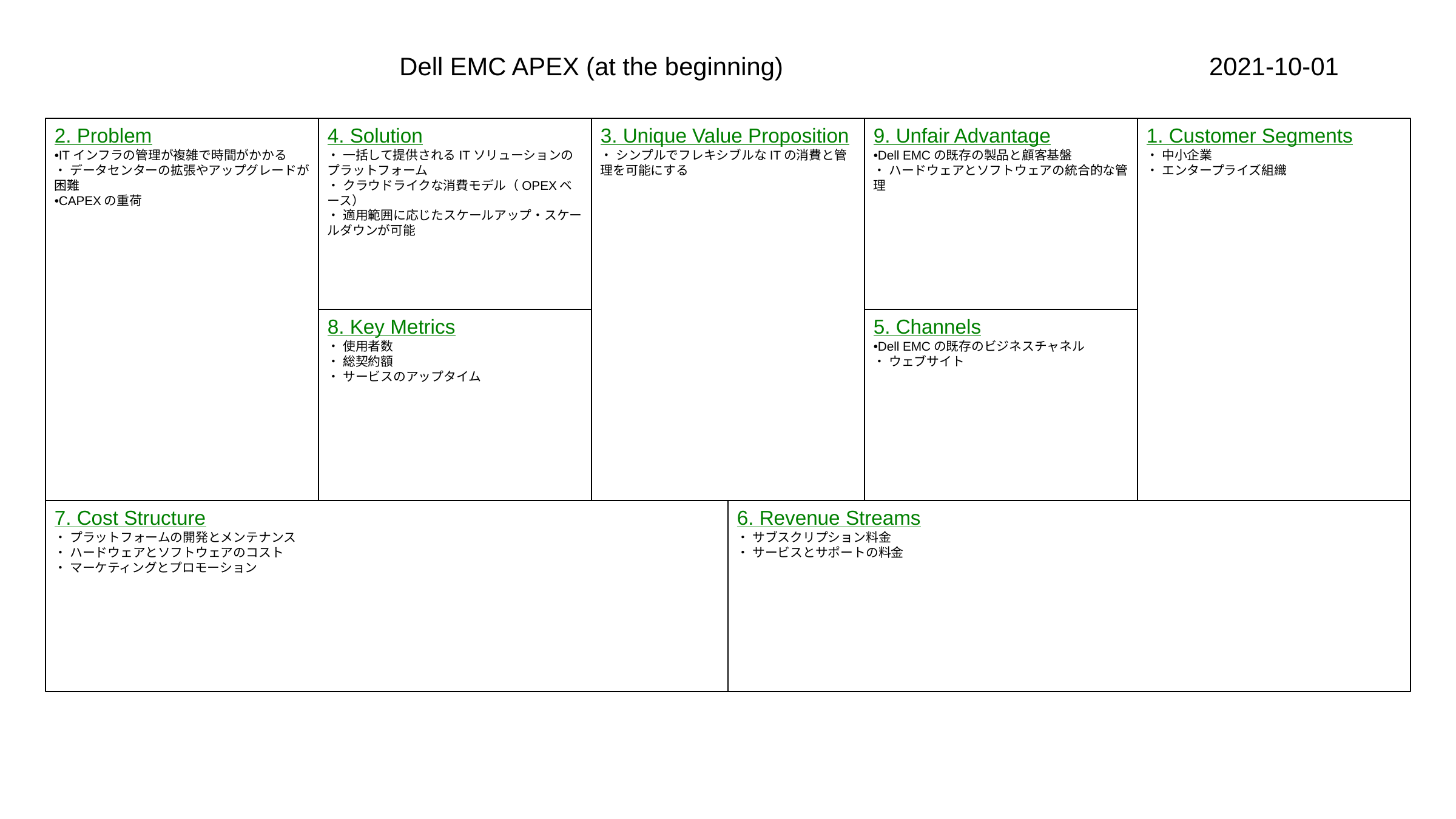

Dell EMC APEX (at the beginning)
2021-10-01
2. Problem
•ITインフラの管理が複雑で時間がかかる
•データセンターの拡張やアップグレードが困難
•CAPEXの重荷
4. Solution
•一括して提供されるITソリューションのプラットフォーム
•クラウドライクな消費モデル（OPEXベース）
•適用範囲に応じたスケールアップ・スケールダウンが可能
3. Unique Value Proposition
•シンプルでフレキシブルなITの消費と管理を可能にする
9. Unfair Advantage
•Dell EMCの既存の製品と顧客基盤
•ハードウェアとソフトウェアの統合的な管理
1. Customer Segments
•中小企業
•エンタープライズ組織
8. Key Metrics
•使用者数
•総契約額
•サービスのアップタイム
5. Channels
•Dell EMCの既存のビジネスチャネル
•ウェブサイト
7. Cost Structure
•プラットフォームの開発とメンテナンス
•ハードウェアとソフトウェアのコスト
•マーケティングとプロモーション
6. Revenue Streams
•サブスクリプション料金
•サービスとサポートの料金